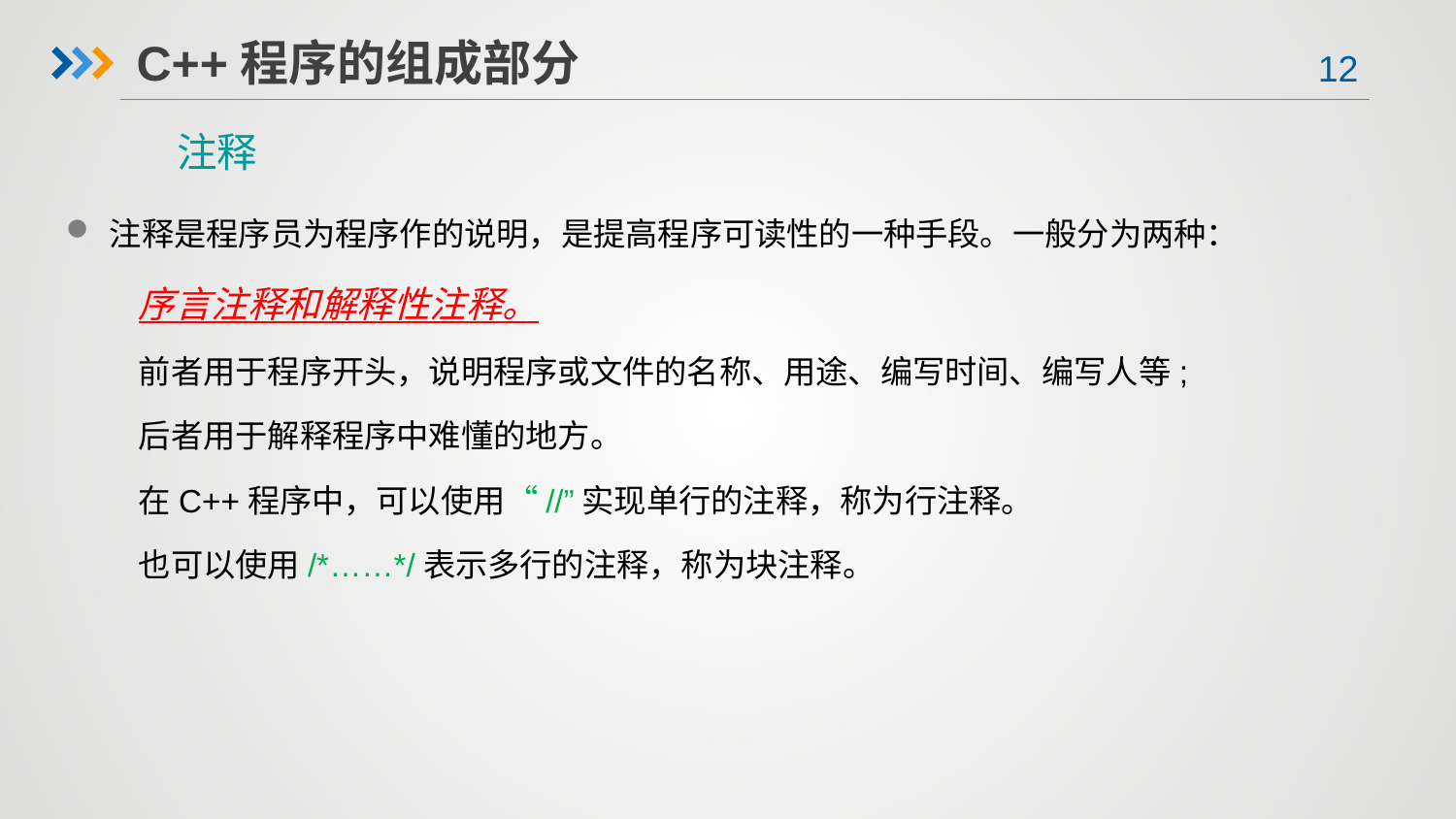

C++程序的组成部分
注释
注释是程序员为程序作的说明，是提高程序可读性的一种手段。一般分为两种：
序言注释和解释性注释。
前者用于程序开头，说明程序或文件的名称、用途、编写时间、编写人等;
后者用于解释程序中难懂的地方。
在C++程序中，可以使用“//”实现单行的注释，称为行注释。
也可以使用/*……*/表示多行的注释，称为块注释。